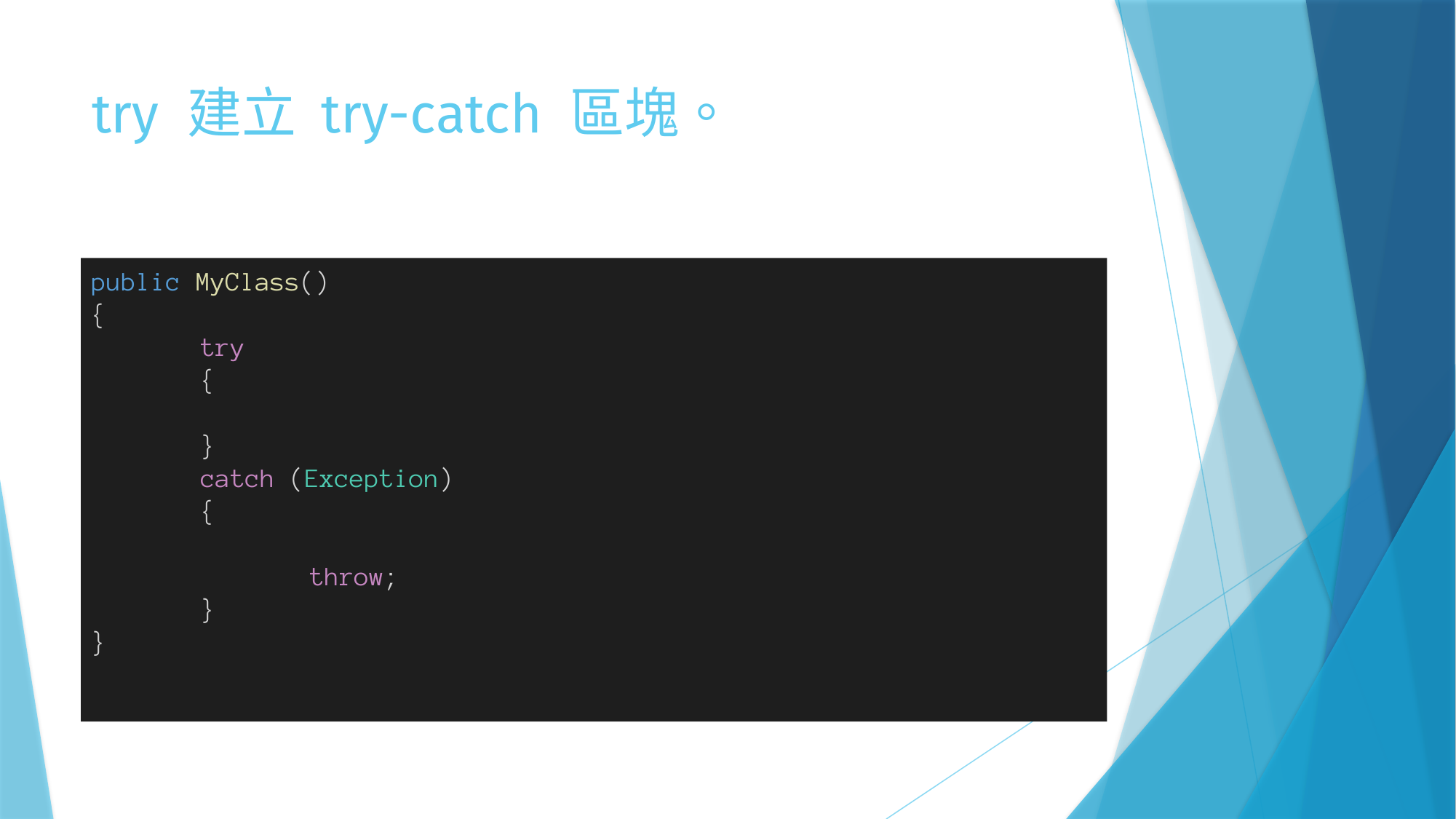

# try 建立 try-catch 區塊。
public MyClass()
{
	try
	{
	}
	catch (Exception)
	{
		throw;
	}
}